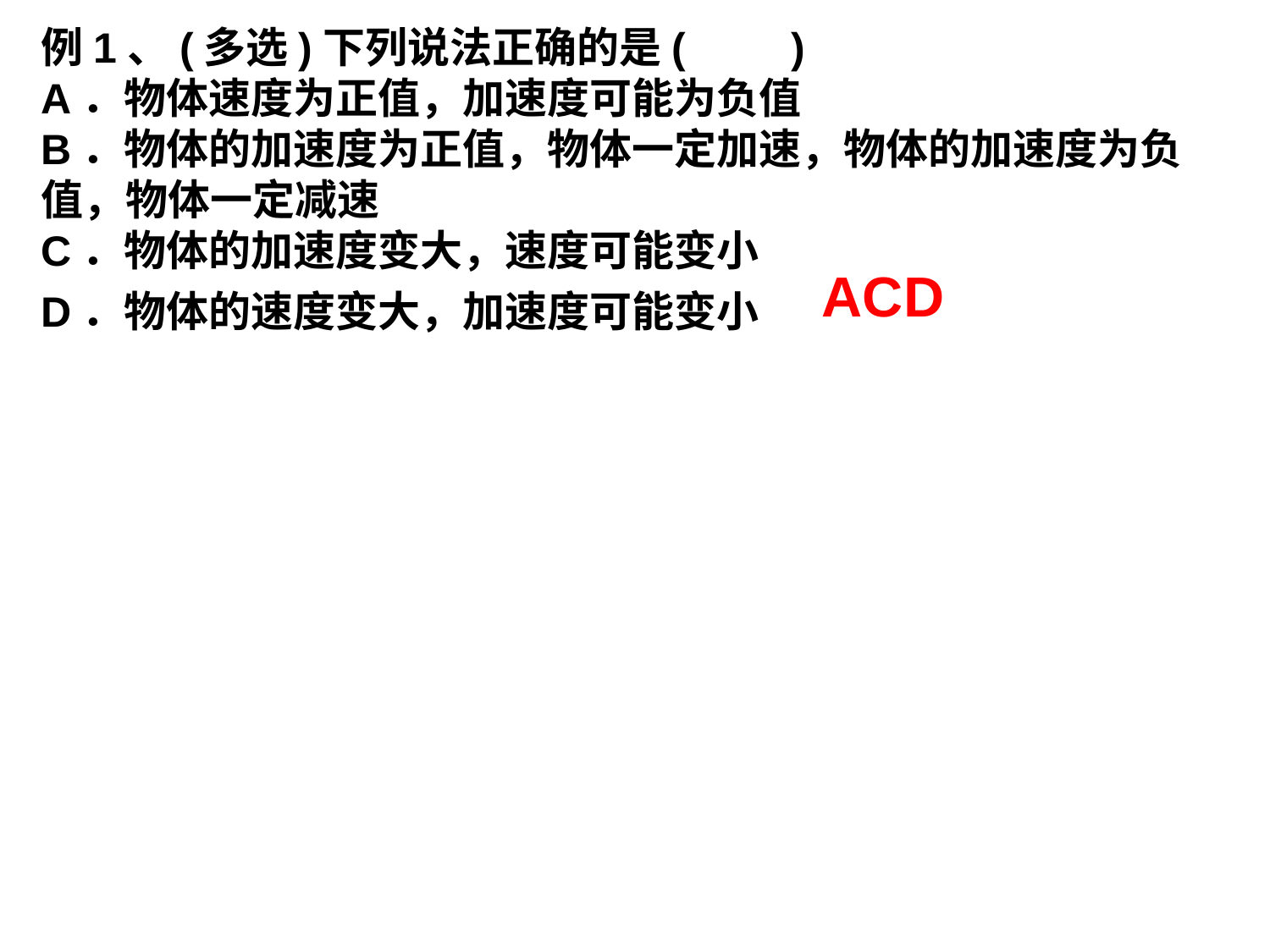

例1、(多选)下列说法正确的是(　　)A．物体速度为正值，加速度可能为负值B．物体的加速度为正值，物体一定加速，物体的加速度为负值，物体一定减速C．物体的加速度变大，速度可能变小D．物体的速度变大，加速度可能变小
ACD